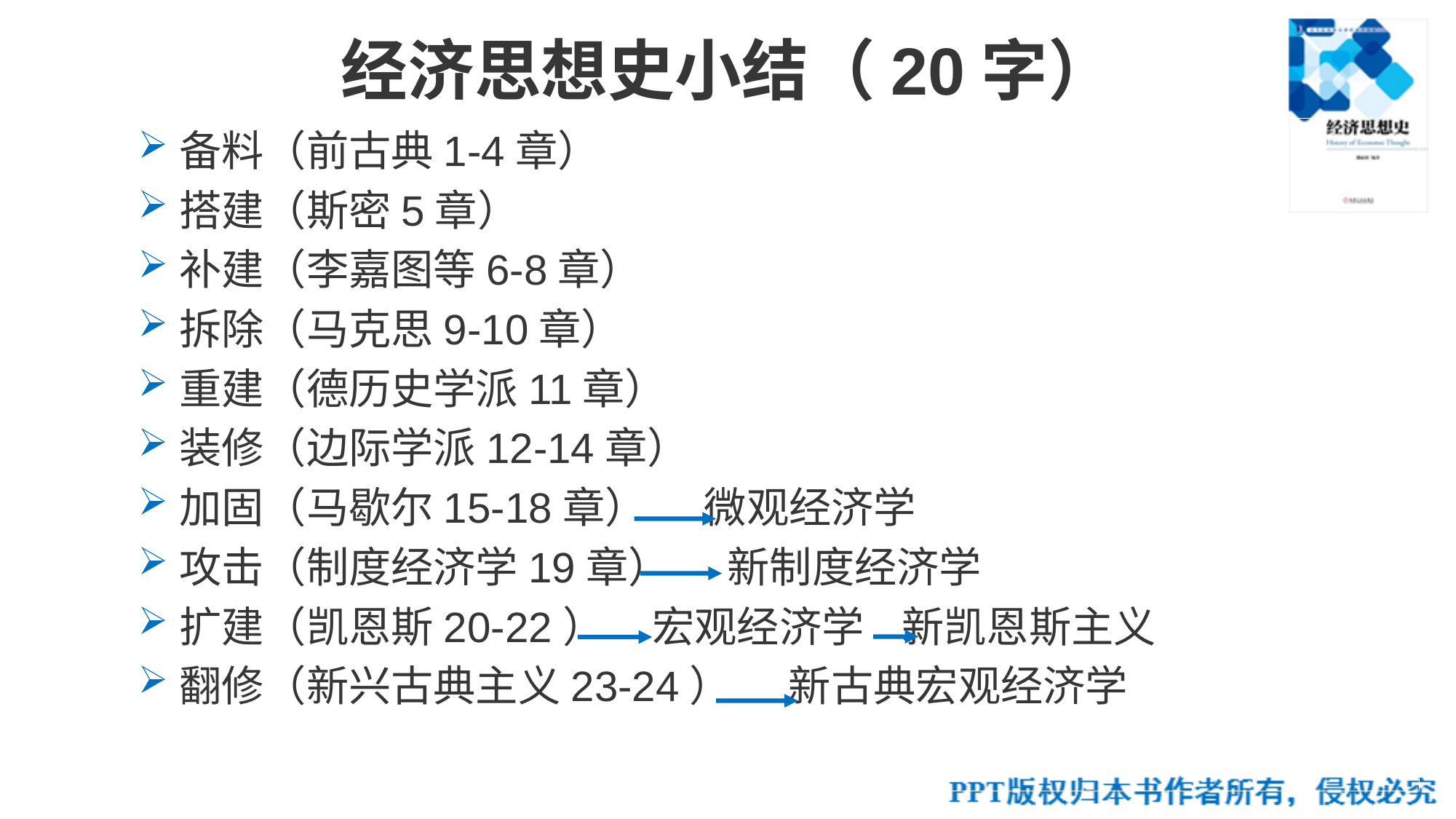

# 经济思想史小结（20字）
备料（前古典1-4章）
搭建（斯密5章）
补建（李嘉图等6-8章）
拆除（马克思9-10章）
重建（德历史学派11章）
装修（边际学派12-14章）
加固（马歇尔15-18章）      微观经济学
攻击（制度经济学19章）      新制度经济学
扩建（凯恩斯20-22）     宏观经济学    新凯恩斯主义
翻修（新兴古典主义23-24）      新古典宏观经济学